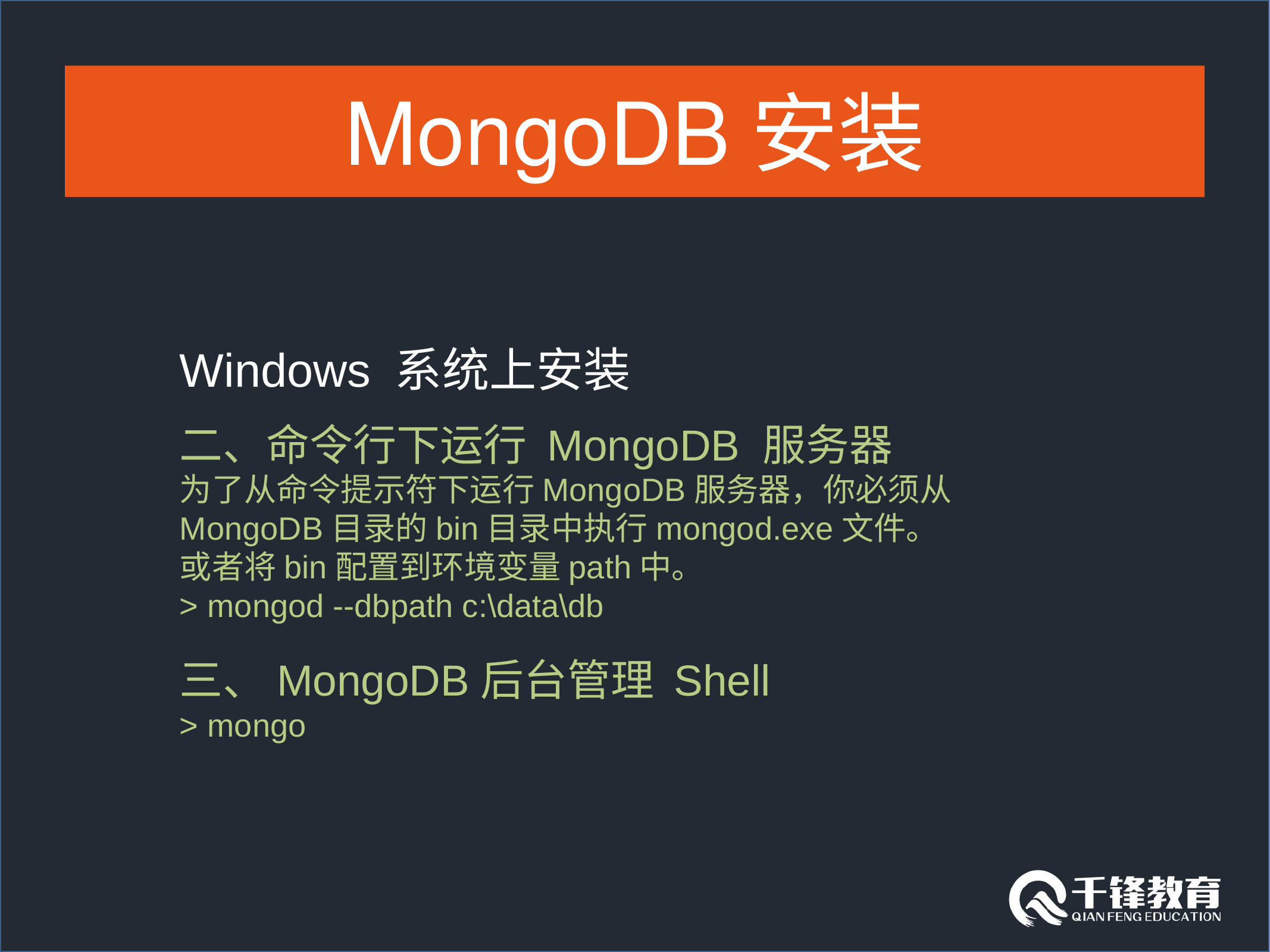

#
MongoDB安装
Windows 系统上安装
二、命令行下运行 MongoDB 服务器
为了从命令提示符下运行MongoDB服务器，你必须从MongoDB目录的bin目录中执行mongod.exe文件。
或者将bin配置到环境变量path中。
> mongod --dbpath c:\data\db
三、MongoDB后台管理 Shell
> mongo